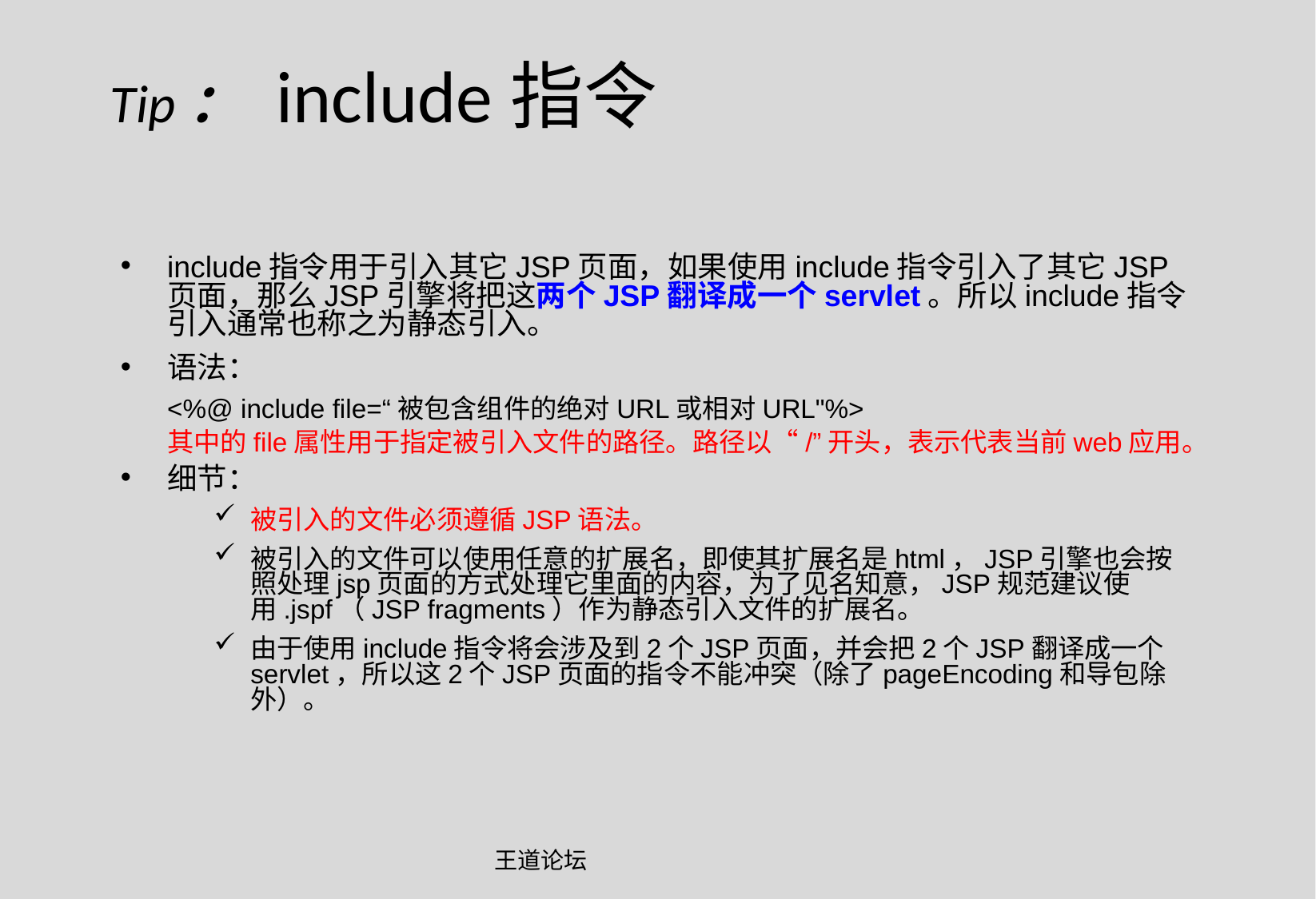

Tip： include指令
include指令用于引入其它JSP页面，如果使用include指令引入了其它JSP页面，那么JSP引擎将把这两个JSP翻译成一个servlet。所以include指令引入通常也称之为静态引入。
语法：
	<%@ include file=“被包含组件的绝对URL或相对URL"%>
	其中的file属性用于指定被引入文件的路径。路径以“/”开头，表示代表当前web应用。
细节：
被引入的文件必须遵循JSP语法。
被引入的文件可以使用任意的扩展名，即使其扩展名是html，JSP引擎也会按照处理jsp页面的方式处理它里面的内容，为了见名知意，JSP规范建议使用.jspf（JSP fragments）作为静态引入文件的扩展名。
由于使用include指令将会涉及到2个JSP页面，并会把2个JSP翻译成一个servlet，所以这2个JSP页面的指令不能冲突（除了pageEncoding和导包除外）。
王道论坛